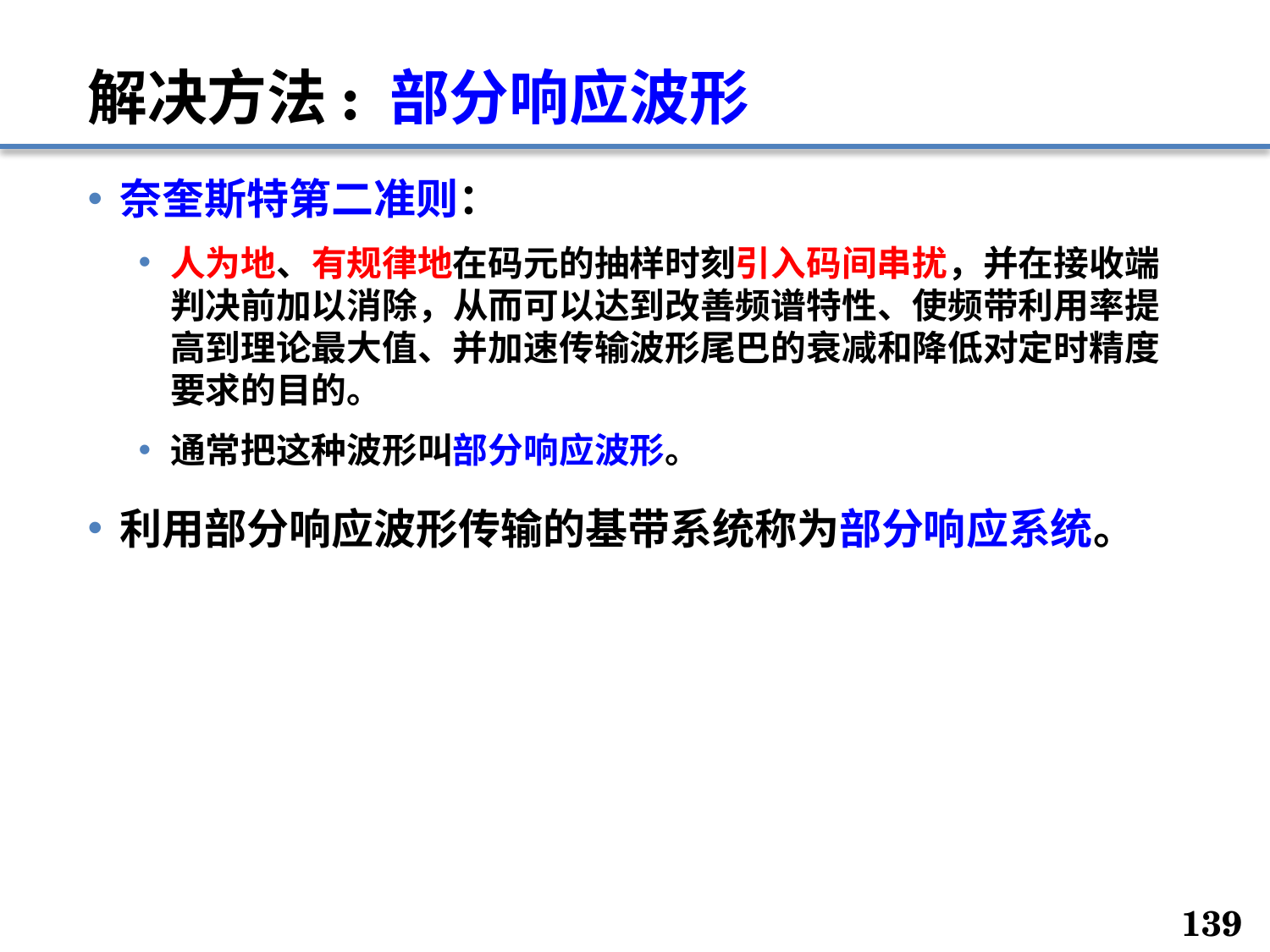

# 解决方法: 部分响应波形
奈奎斯特第二准则：
人为地、有规律地在码元的抽样时刻引入码间串扰，并在接收端判决前加以消除，从而可以达到改善频谱特性、使频带利用率提高到理论最大值、并加速传输波形尾巴的衰减和降低对定时精度要求的目的。
通常把这种波形叫部分响应波形。
利用部分响应波形传输的基带系统称为部分响应系统。
139